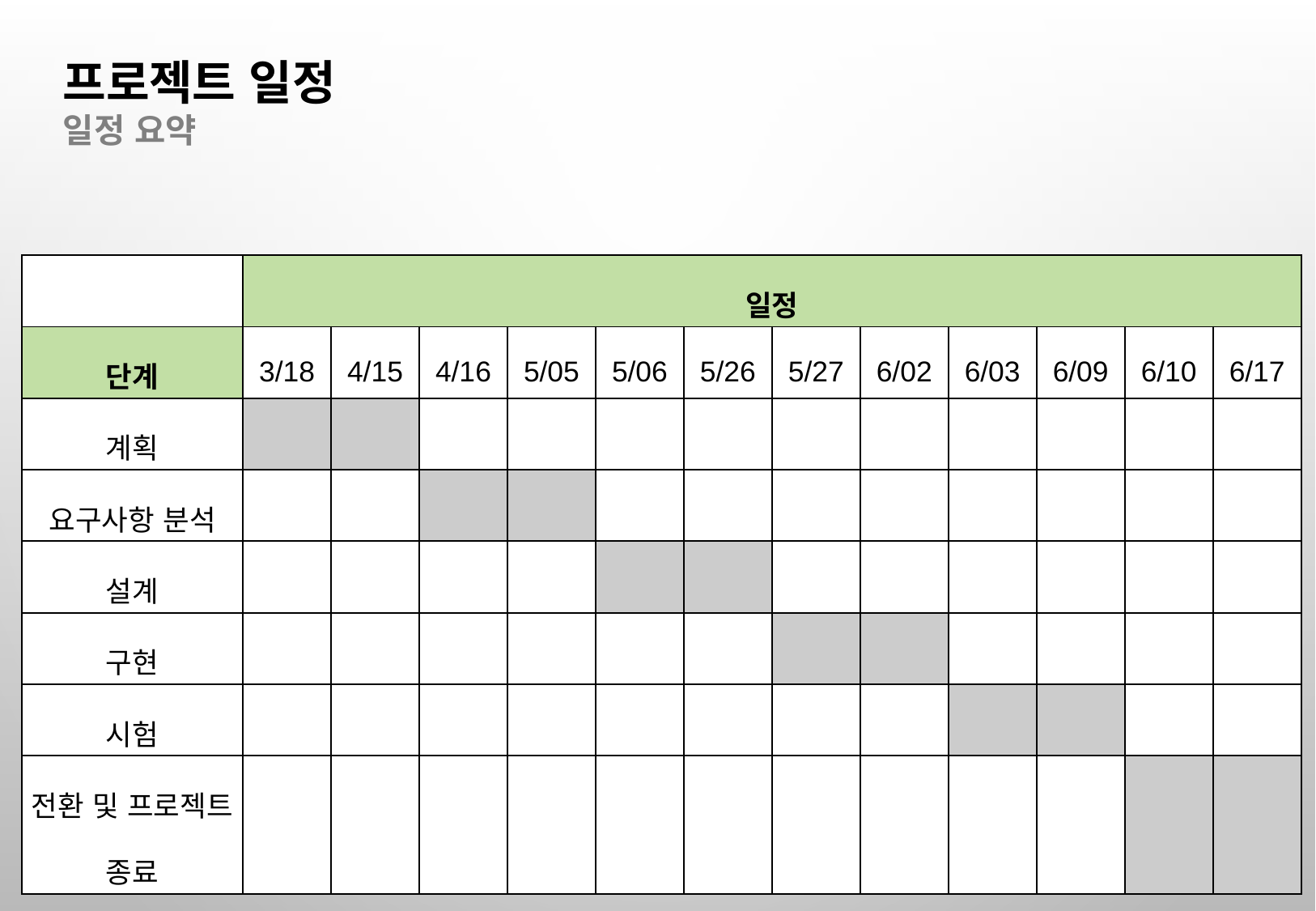

프로젝트 일정
일정 요약
|  | 일정 |  |  |  |  |  |  |  |  |  |  |  |
| --- | --- | --- | --- | --- | --- | --- | --- | --- | --- | --- | --- | --- |
| 단계 | 3/18 | 4/15 | 4/16 | 5/05 | 5/06 | 5/26 | 5/27 | 6/02 | 6/03 | 6/09 | 6/10 | 6/17 |
| 계획 |  |  |  |  |  |  |  |  |  |  |  |  |
| 요구사항 분석 |  |  |  |  |  |  |  |  |  |  |  |  |
| 설계 |  |  |  |  |  |  |  |  |  |  |  |  |
| 구현 |  |  |  |  |  |  |  |  |  |  |  |  |
| 시험 |  |  |  |  |  |  |  |  |  |  |  |  |
| 전환 및 프로젝트 종료 |  |  |  |  |  |  |  |  |  |  |  |  |
34